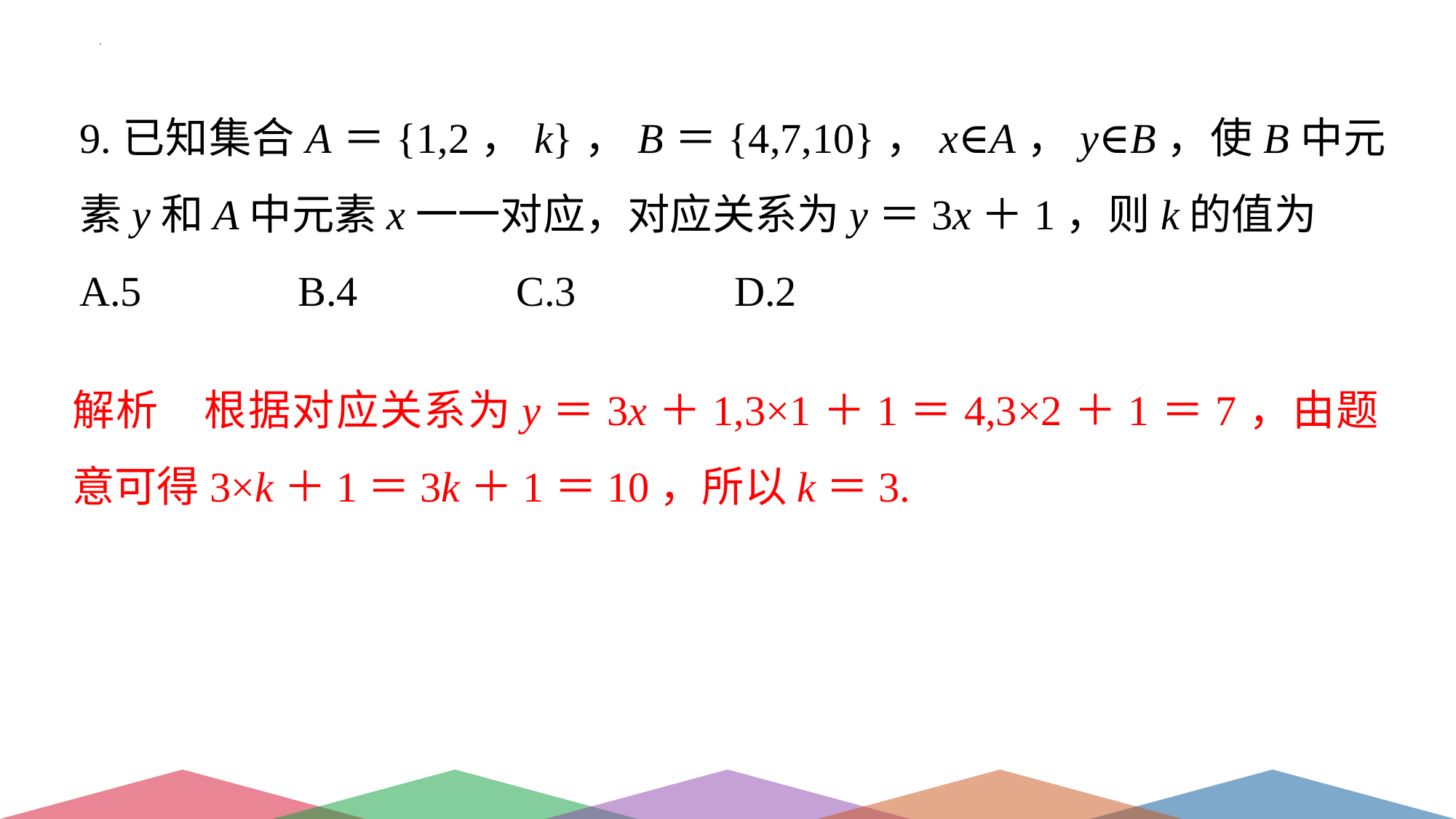

9.已知集合A＝{1,2，k}，B＝{4,7,10}，x∈A，y∈B，使B中元素y和A中元素x一一对应，对应关系为y＝3x＋1，则k的值为
A.5  		B.4  		C.3  		D.2
解析　根据对应关系为y＝3x＋1,3×1＋1＝4,3×2＋1＝7，由题意可得3×k＋1＝3k＋1＝10，所以k＝3.